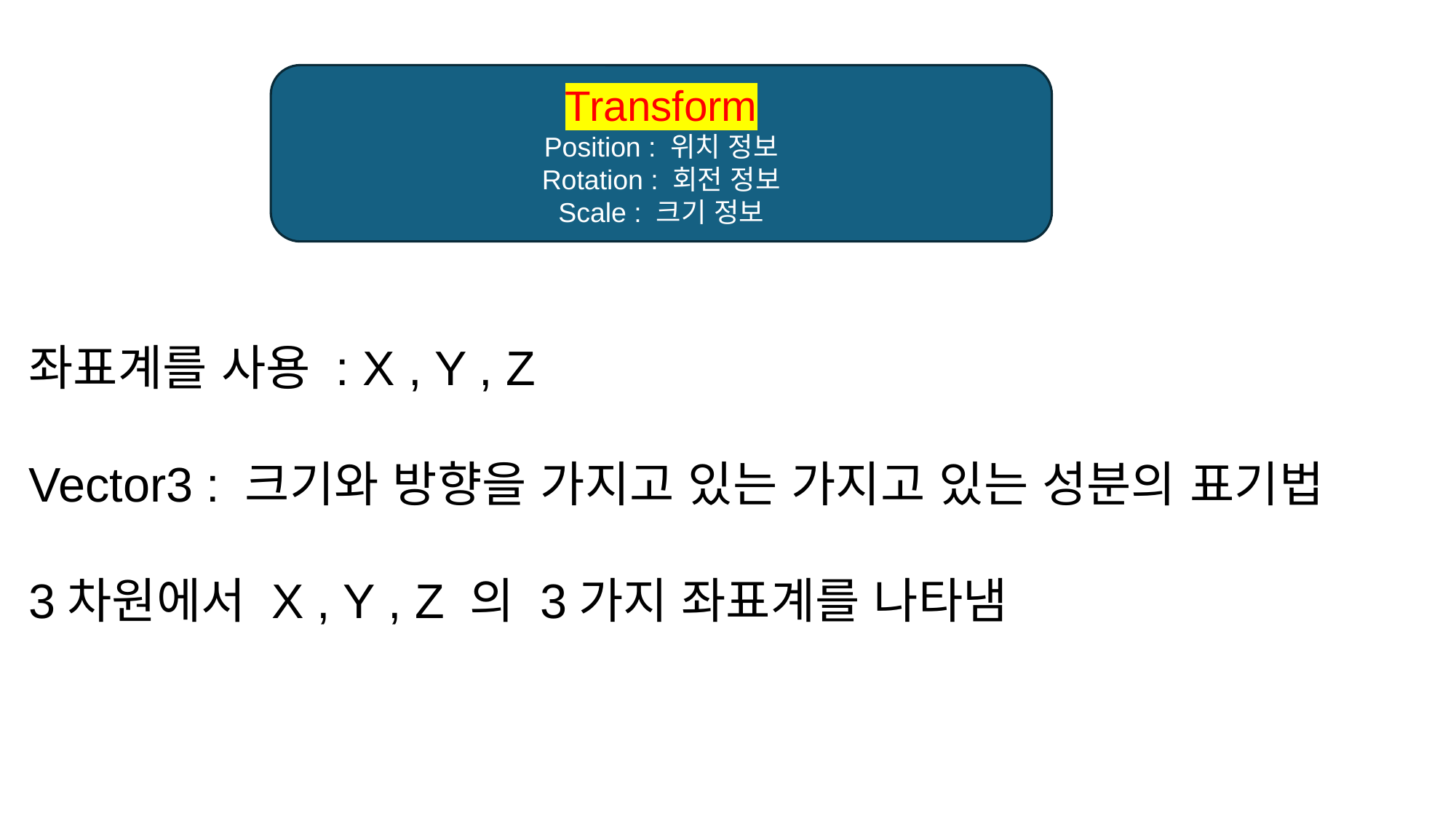

Transform
 Position : 위치 정보
Rotation : 회전 정보
Scale : 크기 정보

좌표계를 사용 : X , Y , Z

Vector3 : 크기와 방향을 가지고 있는 가지고 있는 성분의 표기법

3차원에서 X , Y , Z 의 3가지 좌표계를 나타냄